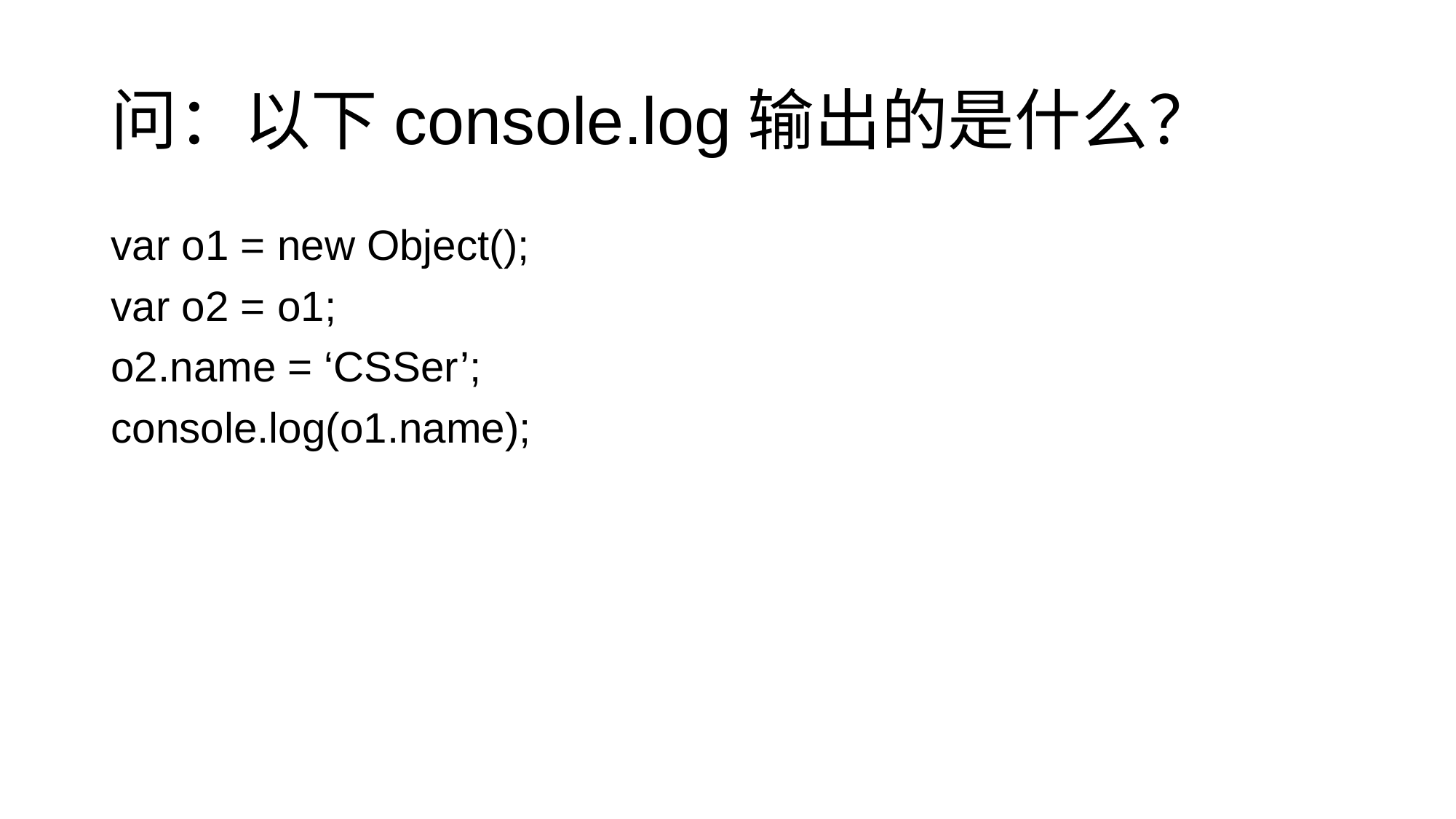

# 问：以下console.log输出的是什么？
var o1 = new Object();
var o2 = o1;
o2.name = ‘CSSer’;
console.log(o1.name);